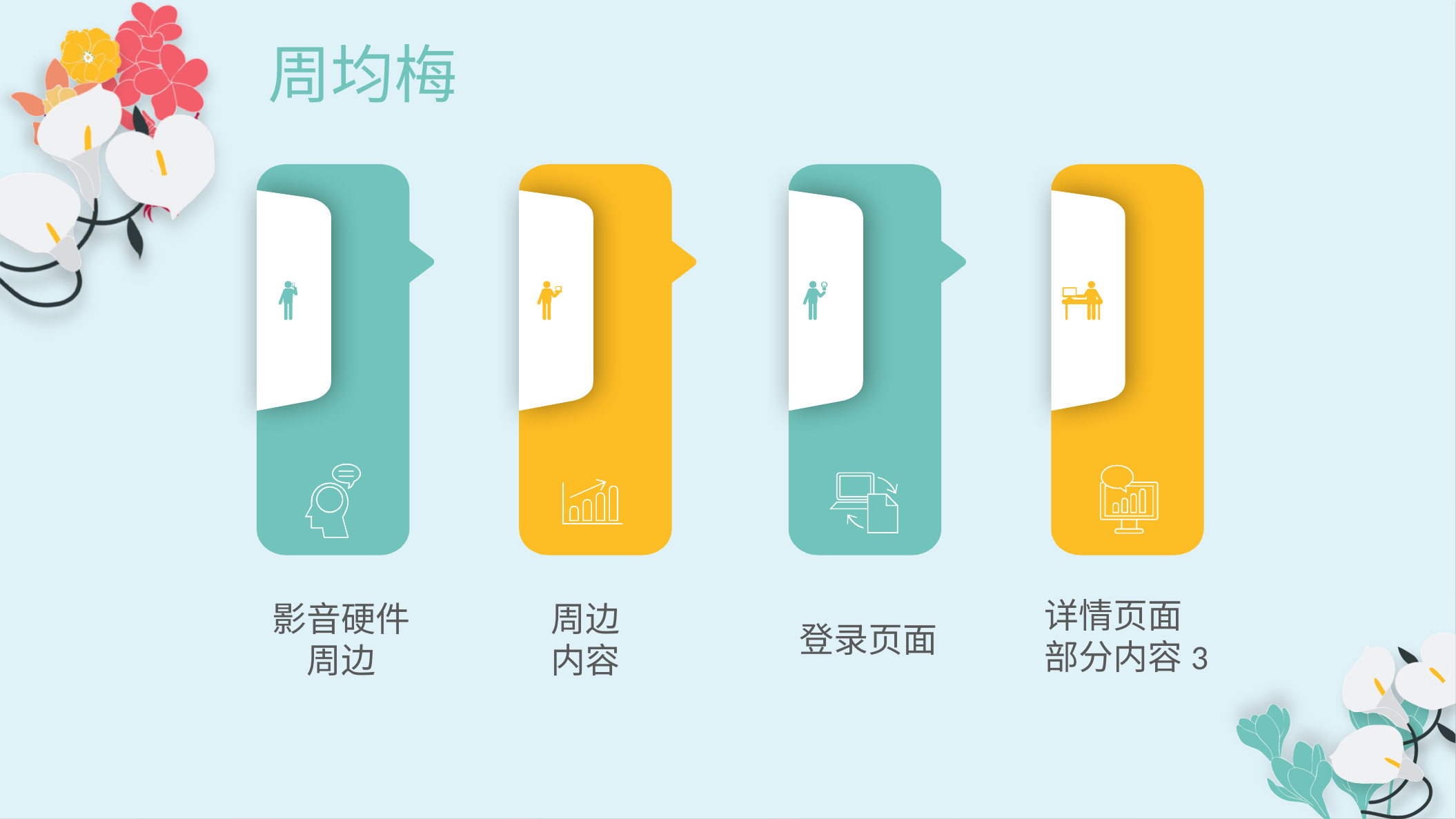

周均梅

详情页面
部分内容3
影音硬件
周边
周边
内容
登录页面